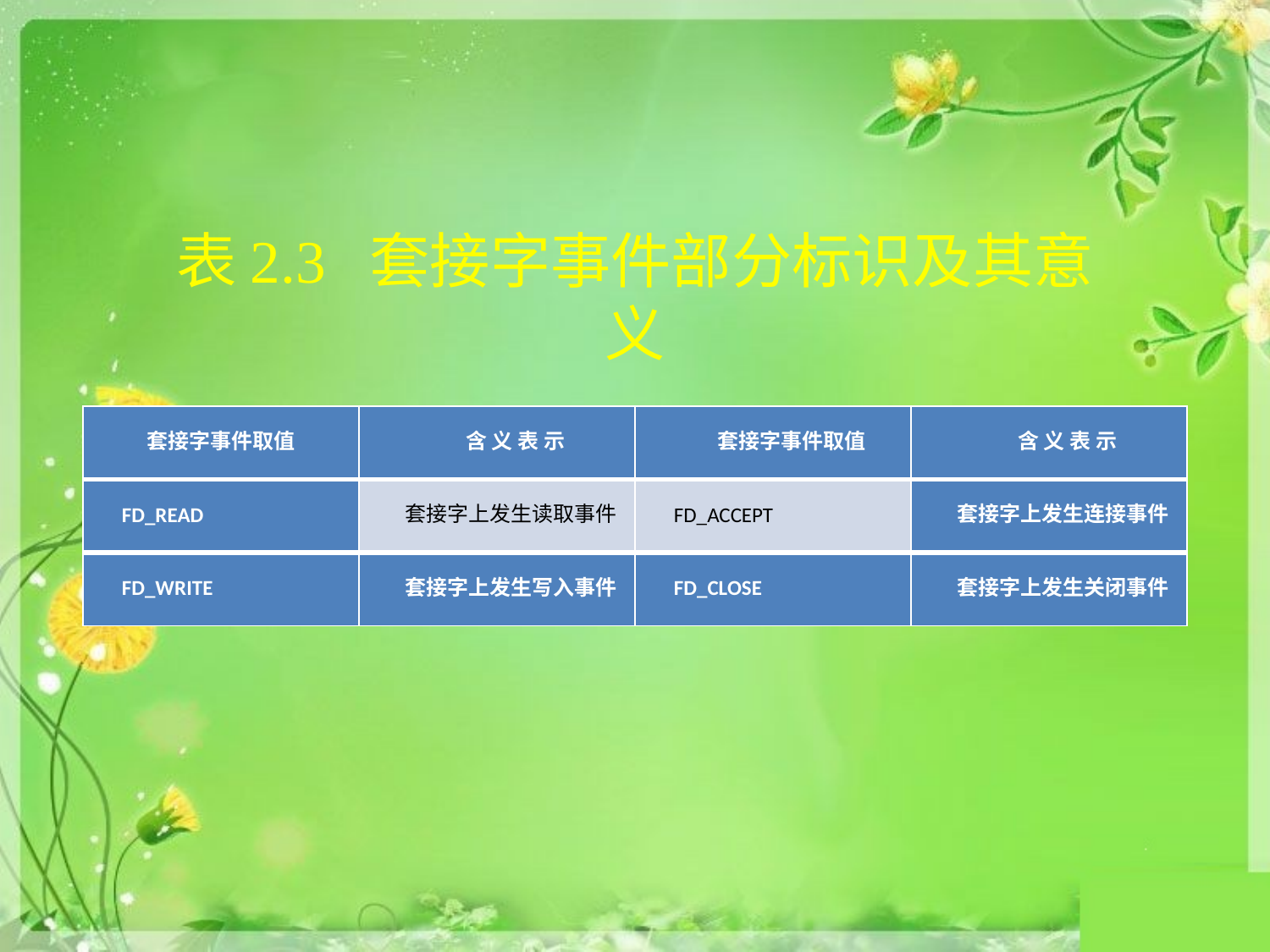

# 表2.3  套接字事件部分标识及其意义
| 套接字事件取值 | 含 义 表 示 | 套接字事件取值 | 含 义 表 示 |
| --- | --- | --- | --- |
| FD\_READ | 套接字上发生读取事件 | FD\_ACCEPT | 套接字上发生连接事件 |
| FD\_WRITE | 套接字上发生写入事件 | FD\_CLOSE | 套接字上发生关闭事件 |